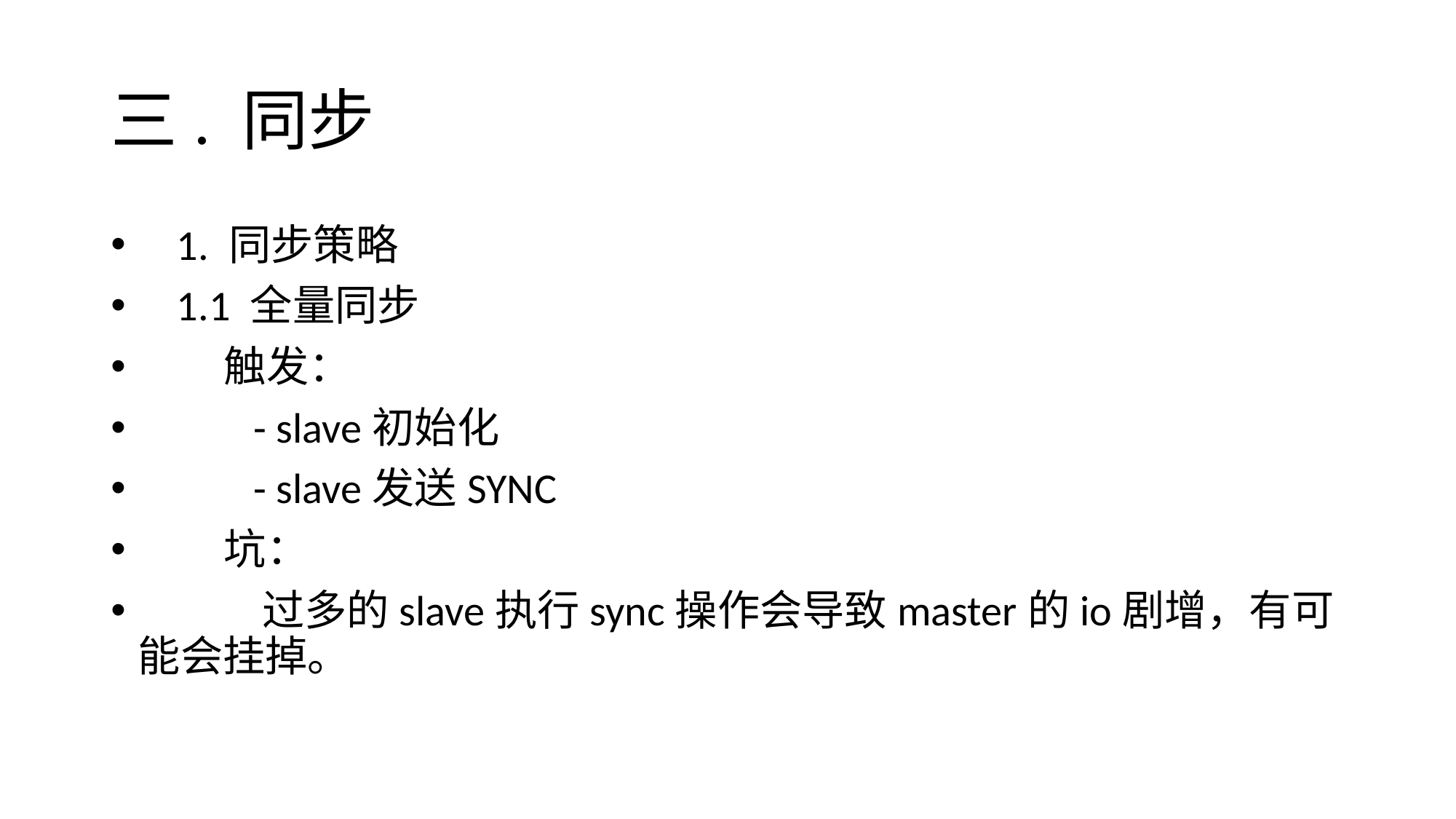

# 三. 同步
    1. 同步策略
    1.1 全量同步
        触发：
            - slave初始化
            - slave发送SYNC
        坑：
            过多的slave执行sync操作会导致master的io剧增，有可能会挂掉。